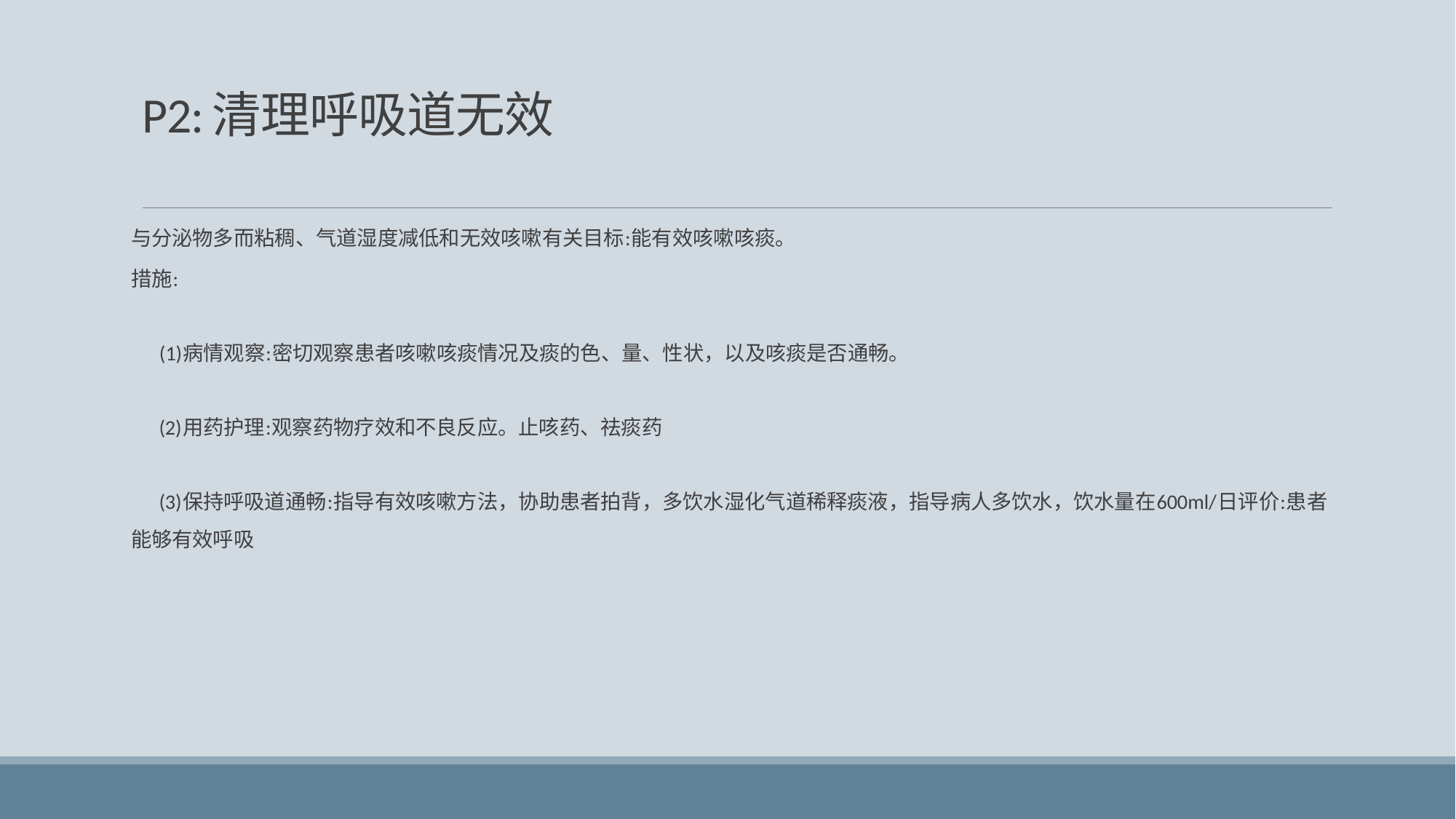

# P2:清理呼吸道无效
与分泌物多而粘稠、气道湿度减低和无效咳嗽有关目标:能有效咳嗽咳痰。
措施:
      (1)病情观察:密切观察患者咳嗽咳痰情况及痰的色、量、性状，以及咳痰是否通畅。
      (2)用药护理:观察药物疗效和不良反应。止咳药、祛痰药
      (3)保持呼吸道通畅:指导有效咳嗽方法，协助患者拍背，多饮水湿化气道稀释痰液，指导病人多饮水，饮水量在600ml/日评价:患者能够有效呼吸